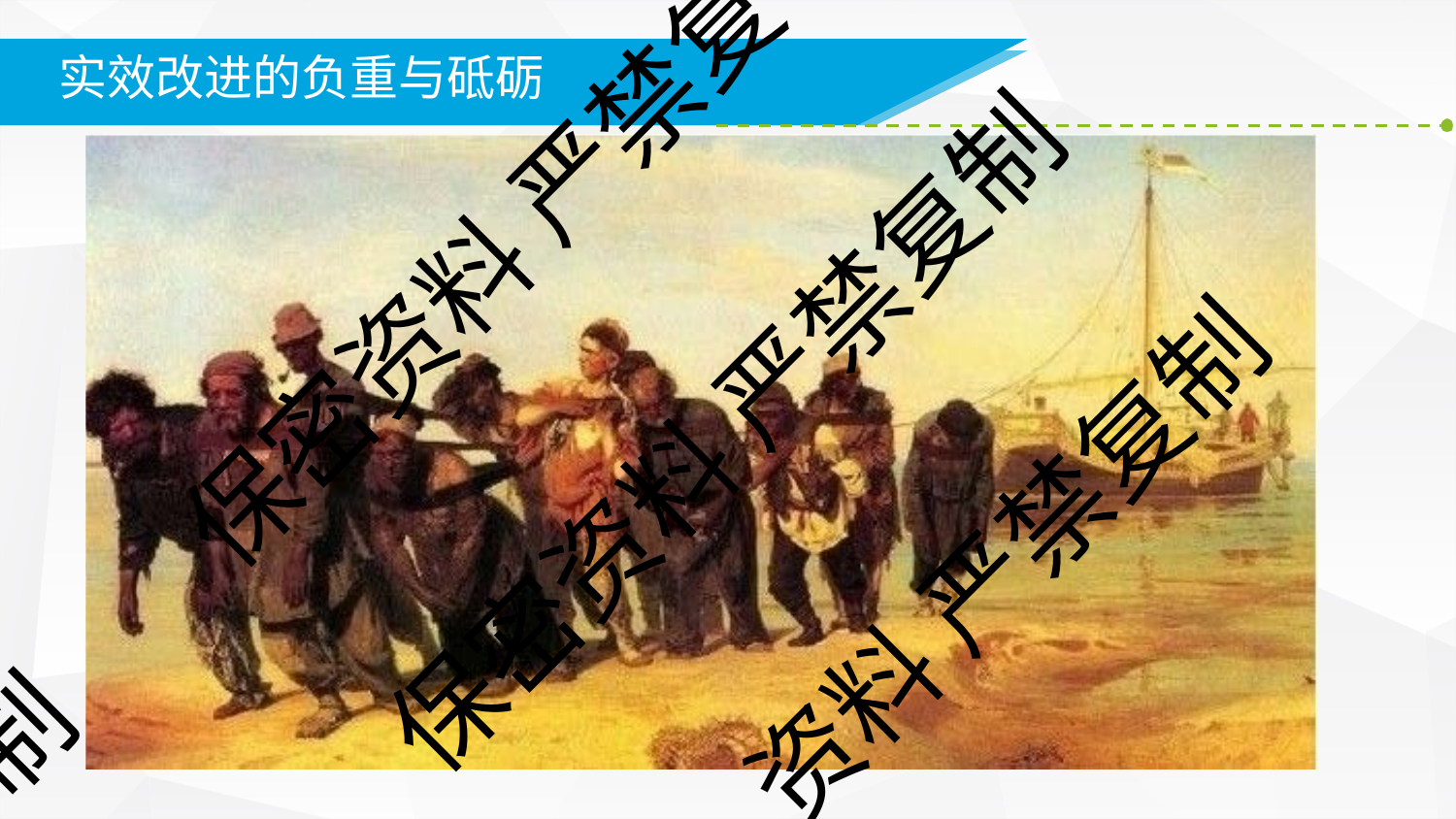

# 实效改进的负重与砥砺

保密资料 严禁复
保密资料 严禁复制
资料 严禁复制
制